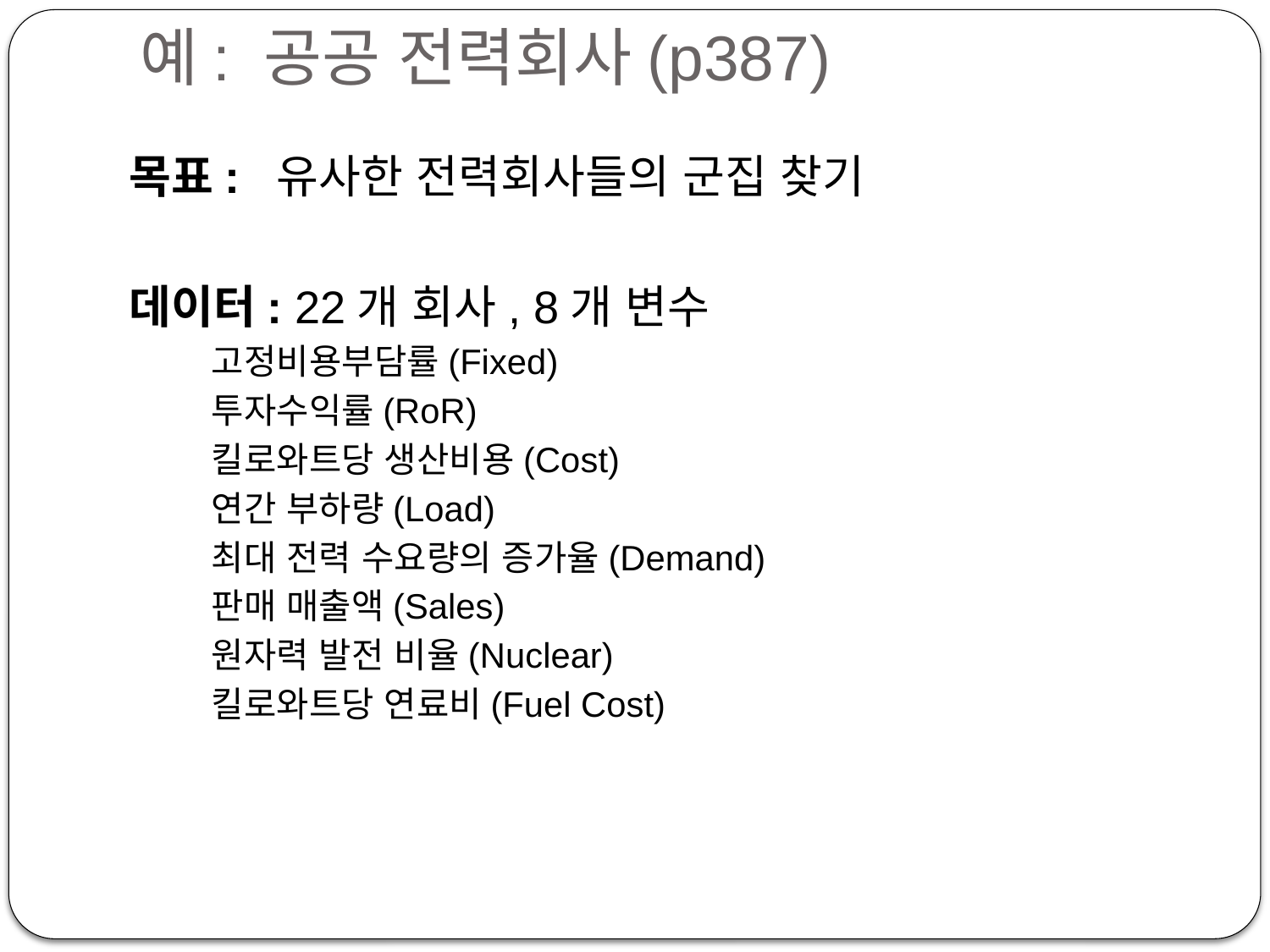

# 예: 공공 전력회사(p387)
목표:  유사한 전력회사들의 군집 찾기

데이터: 22개 회사, 8개 변수
고정비용부담률(Fixed)
투자수익률(RoR)
킬로와트당 생산비용(Cost)
연간 부하량(Load)
최대 전력 수요량의 증가율(Demand)
판매 매출액(Sales)
원자력 발전 비율(Nuclear)
킬로와트당 연료비(Fuel Cost)